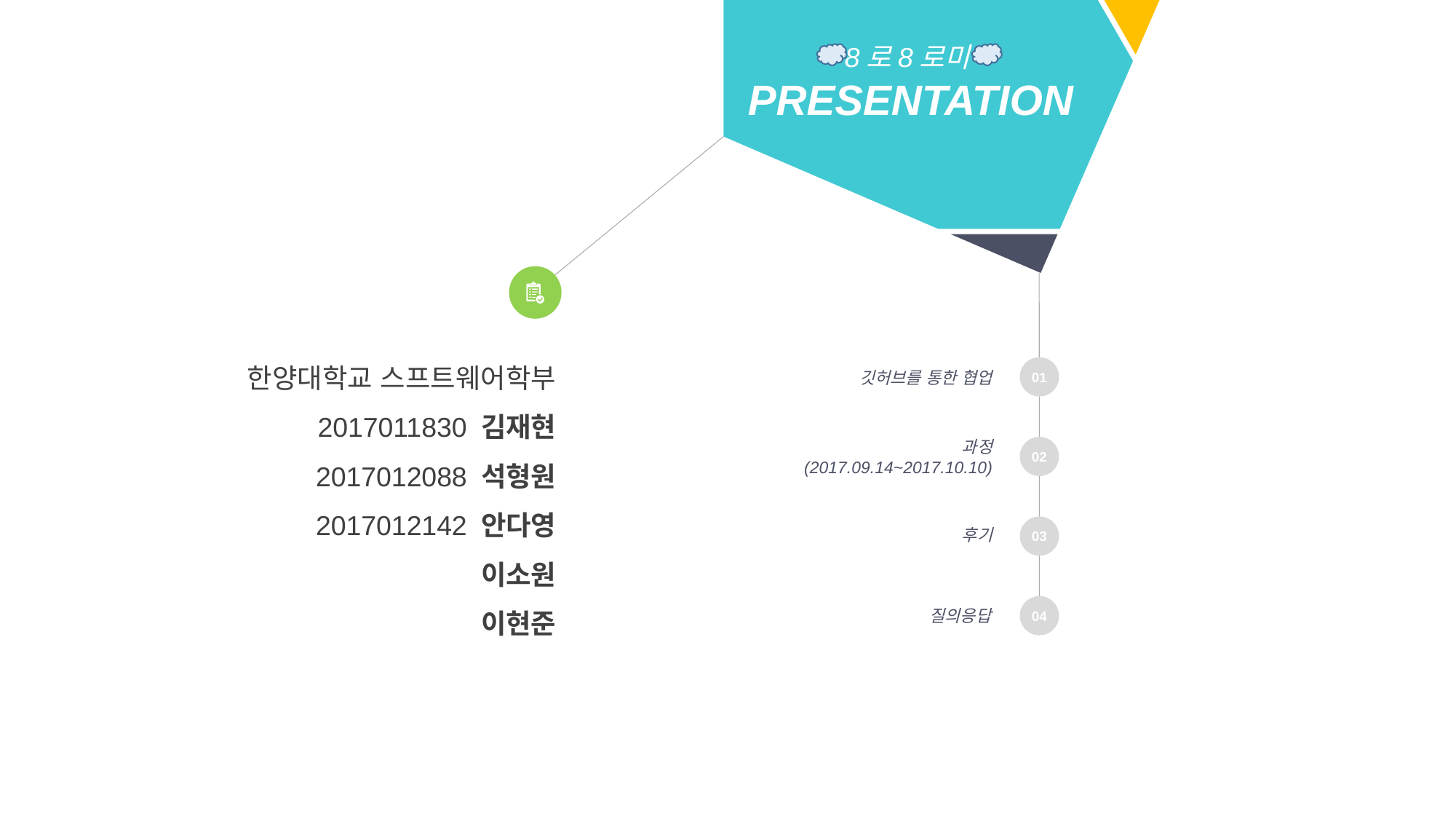

8로8로미PRESENTATION

한양대학교 스프트웨어학부 2017011830 김재현
2017012088 석형원
2017012142 안다영
이소원
이현준
 깃허브를 통한 협업
01
과정
(2017.09.14~2017.10.10)
02
03
후기
04
질의응답